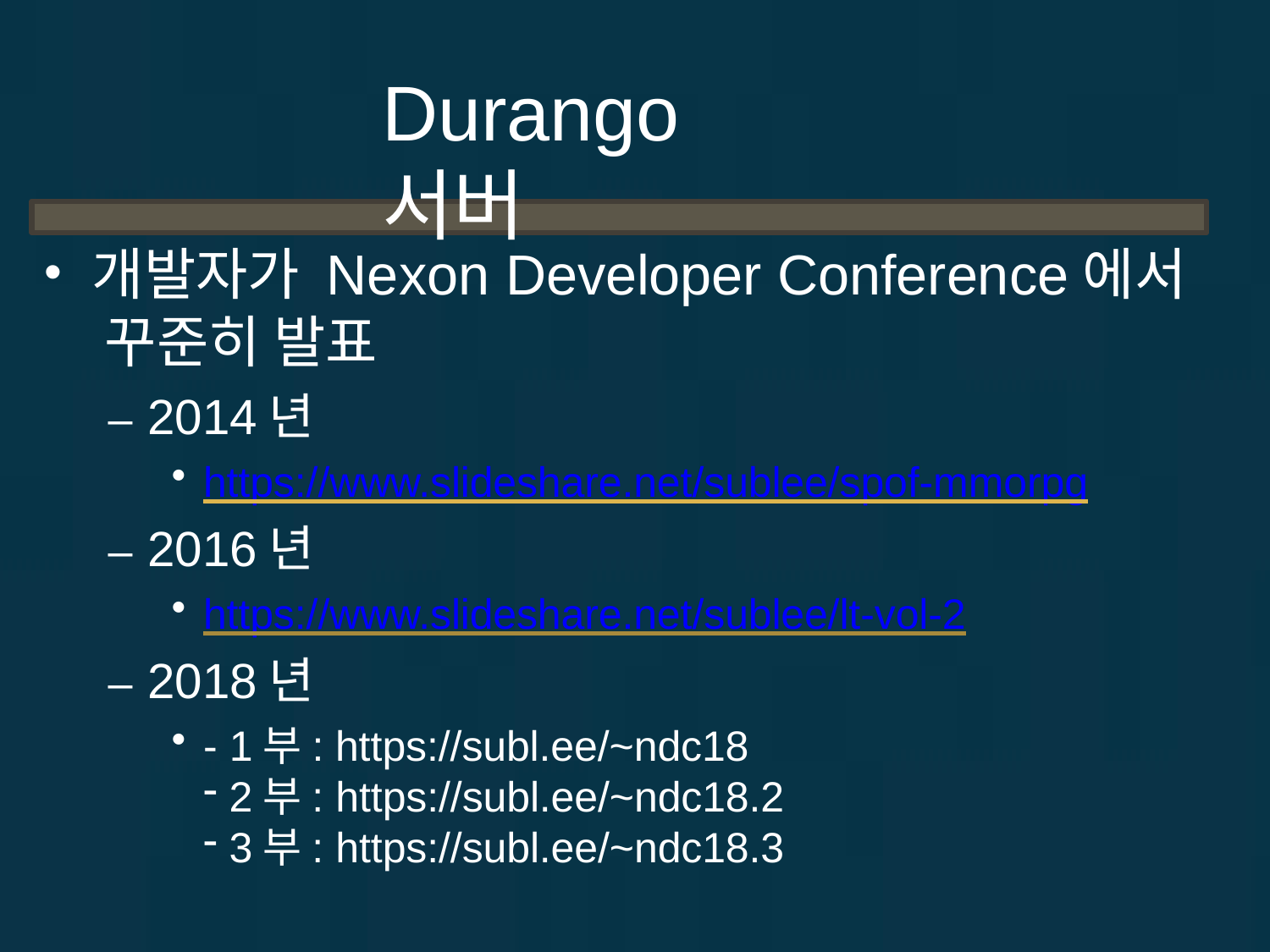

# Durango 서버

개발자가 Nexon Developer Conference에서  꾸준히 발표
– 2014년
https://www.slideshare.net/sublee/spof-mmorpg
– 2016년
https://www.slideshare.net/sublee/lt-vol-2
– 2018년
- 1부: https://subl.ee/~ndc18
2부: https://subl.ee/~ndc18.2
3부: https://subl.ee/~ndc18.3